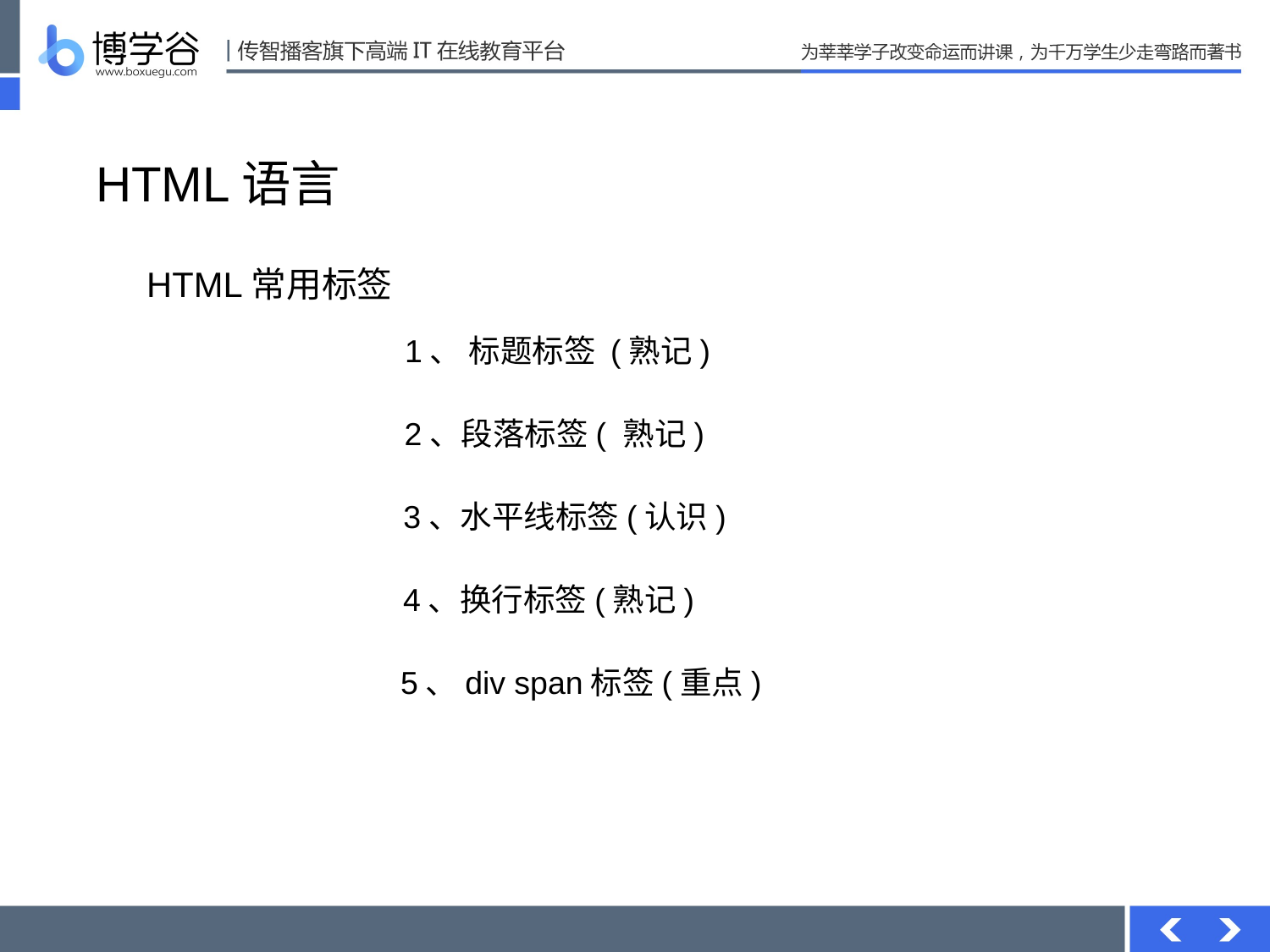

HTML语言
HTML常用标签

1、 标题标签 (熟记)
2、段落标签( 熟记)
3、水平线标签(认识)
4、换行标签(熟记)
5、div span标签(重点)